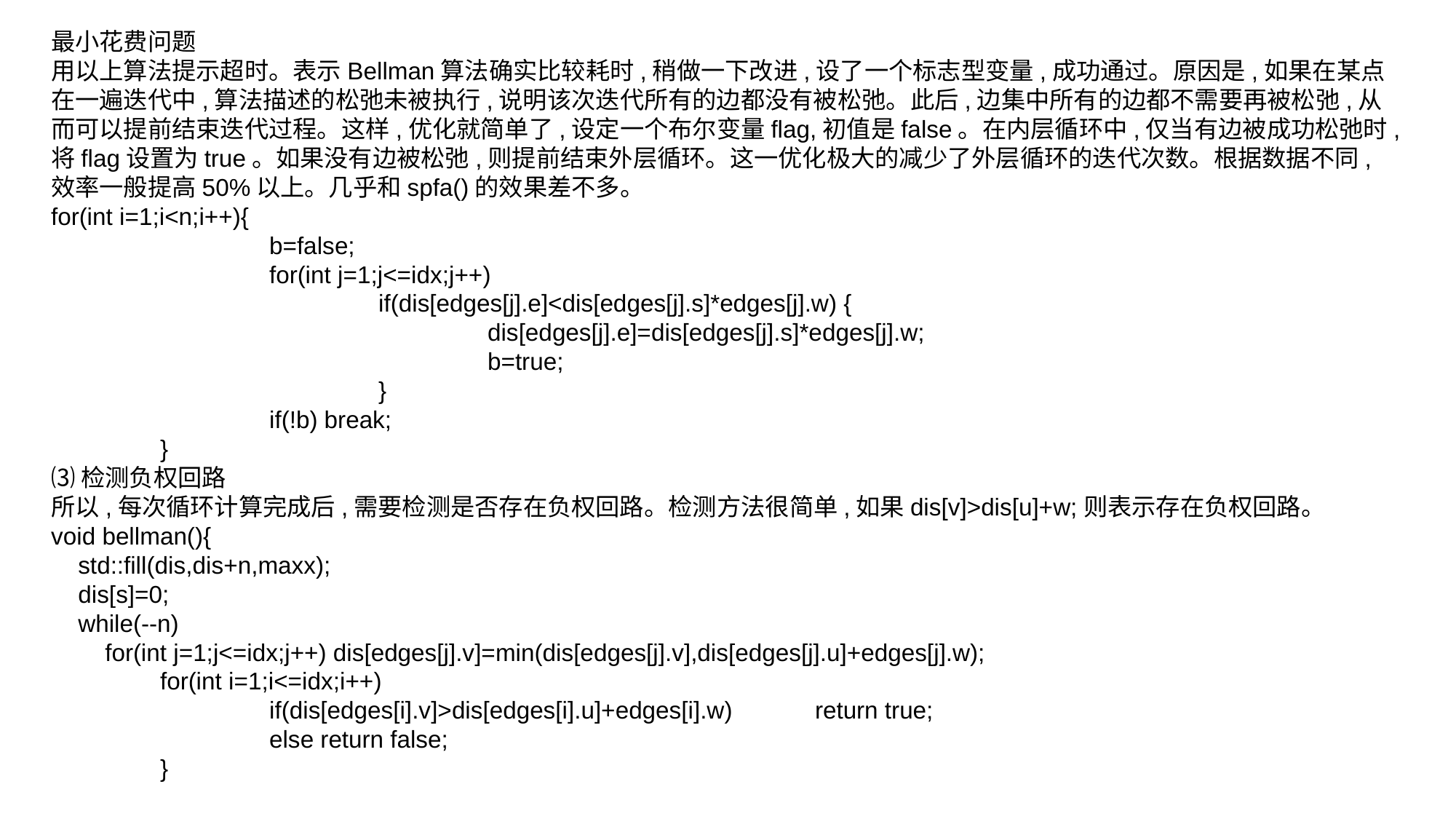

最小花费问题
用以上算法提示超时。表示Bellman算法确实比较耗时,稍做一下改进,设了一个标志型变量,成功通过。原因是,如果在某点在一遍迭代中,算法描述的松弛未被执行,说明该次迭代所有的边都没有被松弛。此后,边集中所有的边都不需要再被松弛,从而可以提前结束迭代过程。这样,优化就简单了,设定一个布尔变量flag,初值是false。在内层循环中,仅当有边被成功松弛时,将flag设置为true。如果没有边被松弛,则提前结束外层循环。这一优化极大的减少了外层循环的迭代次数。根据数据不同,效率一般提高50%以上。几乎和spfa()的效果差不多。
for(int i=1;i<n;i++){
		b=false;
		for(int j=1;j<=idx;j++)
			if(dis[edges[j].e]<dis[edges[j].s]*edges[j].w) {
				dis[edges[j].e]=dis[edges[j].s]*edges[j].w;
				b=true;
			}
		if(!b) break;
	}
⑶检测负权回路
所以,每次循环计算完成后,需要检测是否存在负权回路。检测方法很简单,如果dis[v]>dis[u]+w;则表示存在负权回路。
void bellman(){
    std::fill(dis,dis+n,maxx);
    dis[s]=0;
    while(--n)
        for(int j=1;j<=idx;j++) dis[edges[j].v]=min(dis[edges[j].v],dis[edges[j].u]+edges[j].w);
	for(int i=1;i<=idx;i++)
		if(dis[edges[i].v]>dis[edges[i].u]+edges[i].w)	return true;
		else return false;
	}